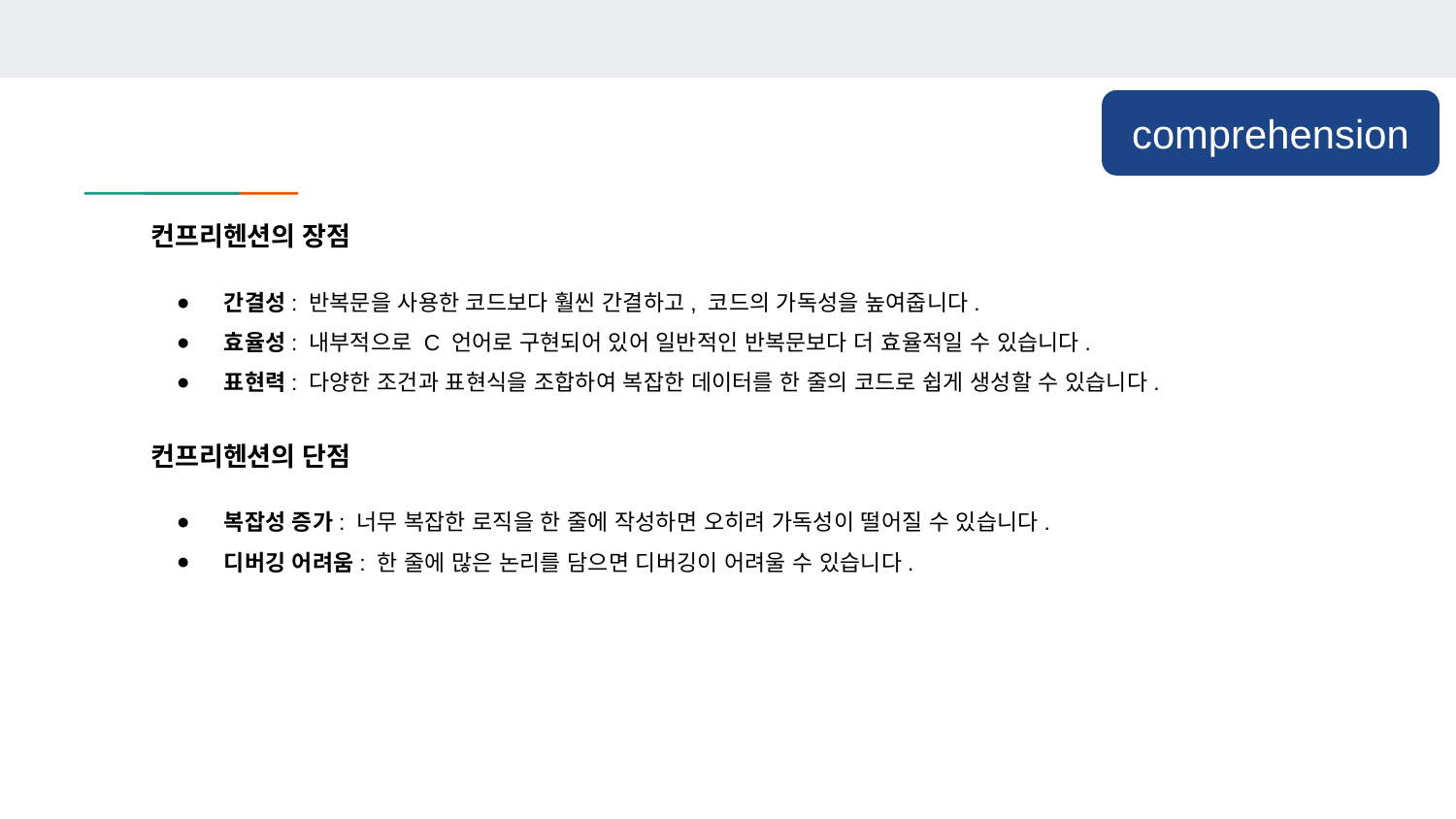

comprehension
컨프리헨션의 장점
간결성: 반복문을 사용한 코드보다 훨씬 간결하고, 코드의 가독성을 높여줍니다.
효율성: 내부적으로 C 언어로 구현되어 있어 일반적인 반복문보다 더 효율적일 수 있습니다.
표현력: 다양한 조건과 표현식을 조합하여 복잡한 데이터를 한 줄의 코드로 쉽게 생성할 수 있습니다.
컨프리헨션의 단점
복잡성 증가: 너무 복잡한 로직을 한 줄에 작성하면 오히려 가독성이 떨어질 수 있습니다.
디버깅 어려움: 한 줄에 많은 논리를 담으면 디버깅이 어려울 수 있습니다.